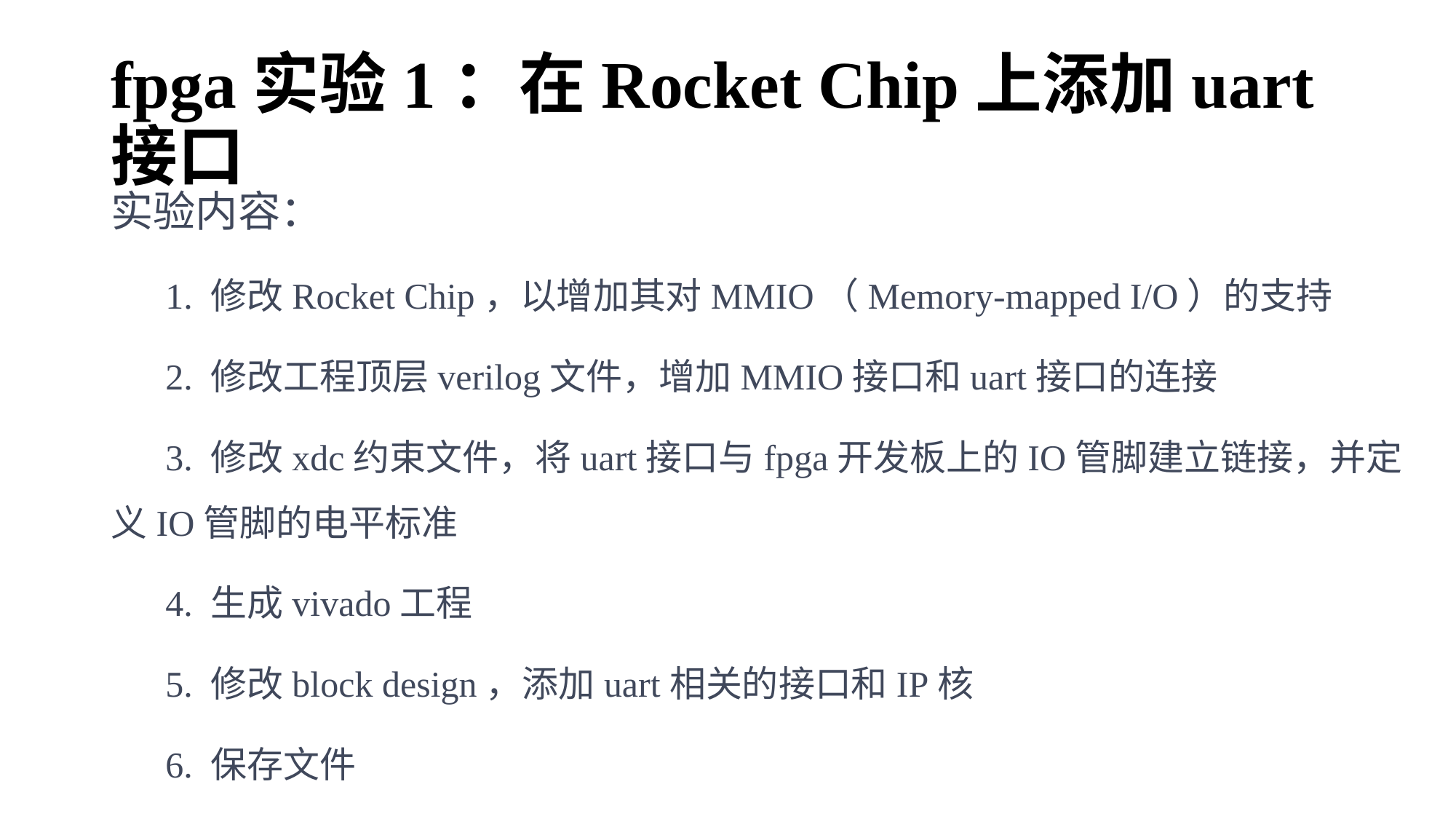

# fpga实验1：在Rocket Chip上添加uart接口
实验内容：
1. 修改Rocket Chip，以增加其对MMIO（Memory-mapped I/O）的支持
2. 修改工程顶层verilog文件，增加MMIO接口和uart接口的连接
3. 修改xdc约束文件，将uart接口与fpga开发板上的IO管脚建立链接，并定义IO管脚的电平标准
4. 生成vivado工程
5. 修改block design，添加uart相关的接口和IP核
6. 保存文件